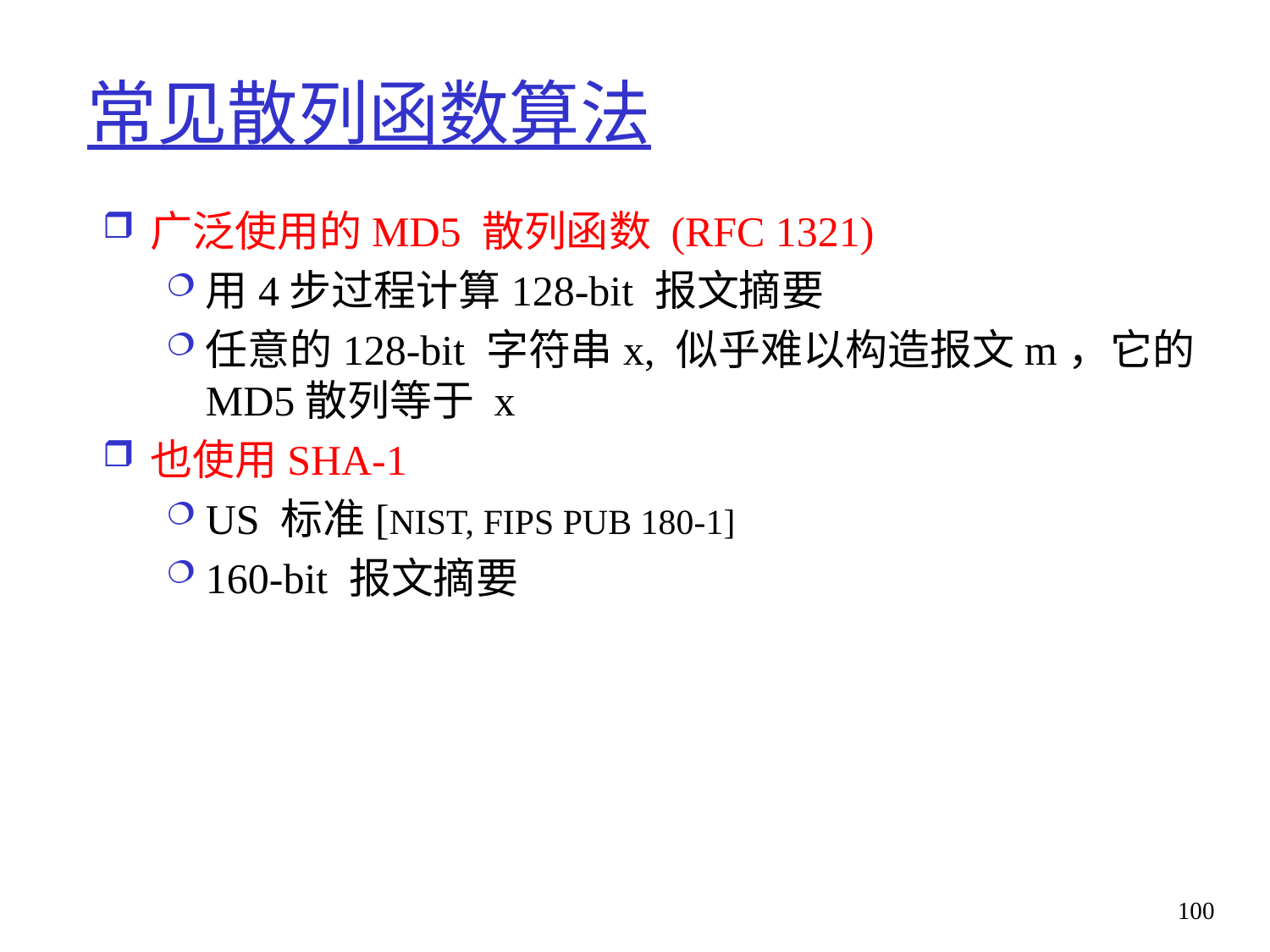

# 常见散列函数算法
广泛使用的MD5 散列函数 (RFC 1321)
用4步过程计算128-bit 报文摘要
任意的128-bit 字符串x, 似乎难以构造报文m，它的MD5散列等于 x
也使用SHA-1
US 标准[NIST, FIPS PUB 180-1]
160-bit 报文摘要
100